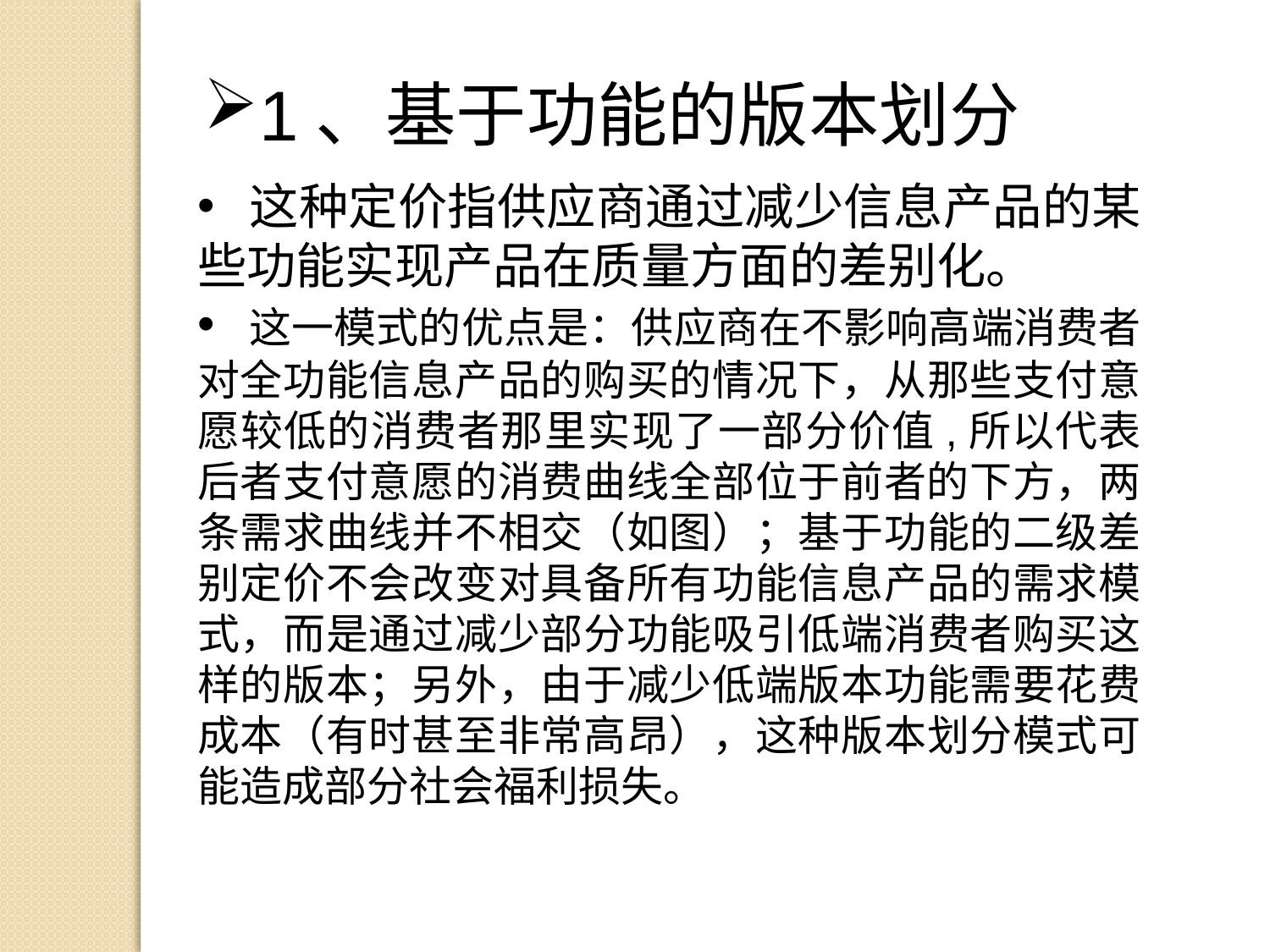

1、基于功能的版本划分
  这种定价指供应商通过减少信息产品的某些功能实现产品在质量方面的差别化。
  这一模式的优点是：供应商在不影响高端消费者对全功能信息产品的购买的情况下，从那些支付意愿较低的消费者那里实现了一部分价值,所以代表后者支付意愿的消费曲线全部位于前者的下方，两条需求曲线并不相交（如图）；基于功能的二级差别定价不会改变对具备所有功能信息产品的需求模式，而是通过减少部分功能吸引低端消费者购买这样的版本；另外，由于减少低端版本功能需要花费成本（有时甚至非常高昂），这种版本划分模式可能造成部分社会福利损失。